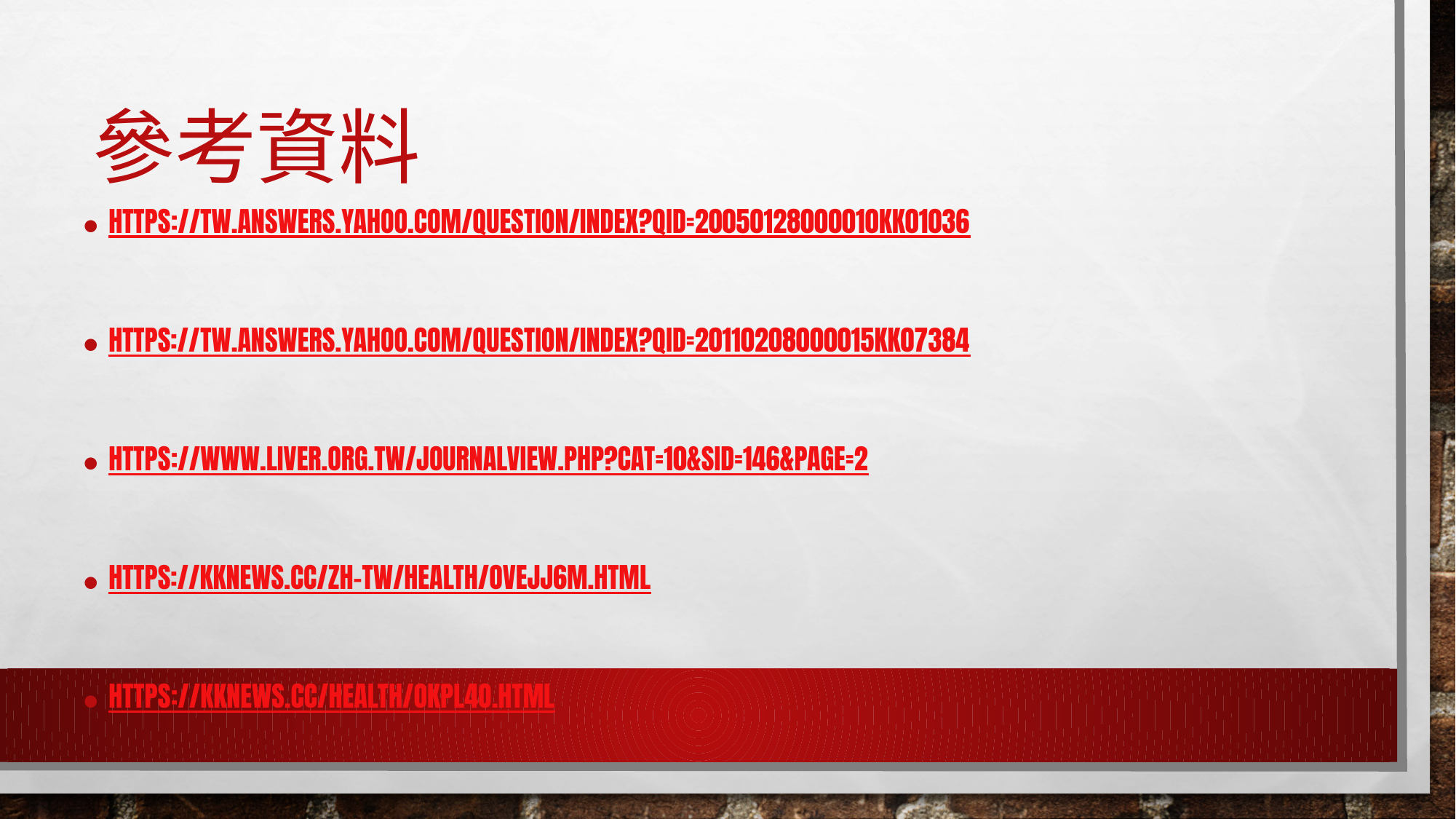

# 參考資料
https://tw.answers.yahoo.com/question/index?qid=20050128000010KK01036

https://tw.answers.yahoo.com/question/index?qid=20110208000015KK07384

https://www.liver.org.tw/journalView.php?cat=10&sid=146&page=2

https://kknews.cc/zh-tw/health/ovejj6m.html

https://kknews.cc/health/okpl4o.html